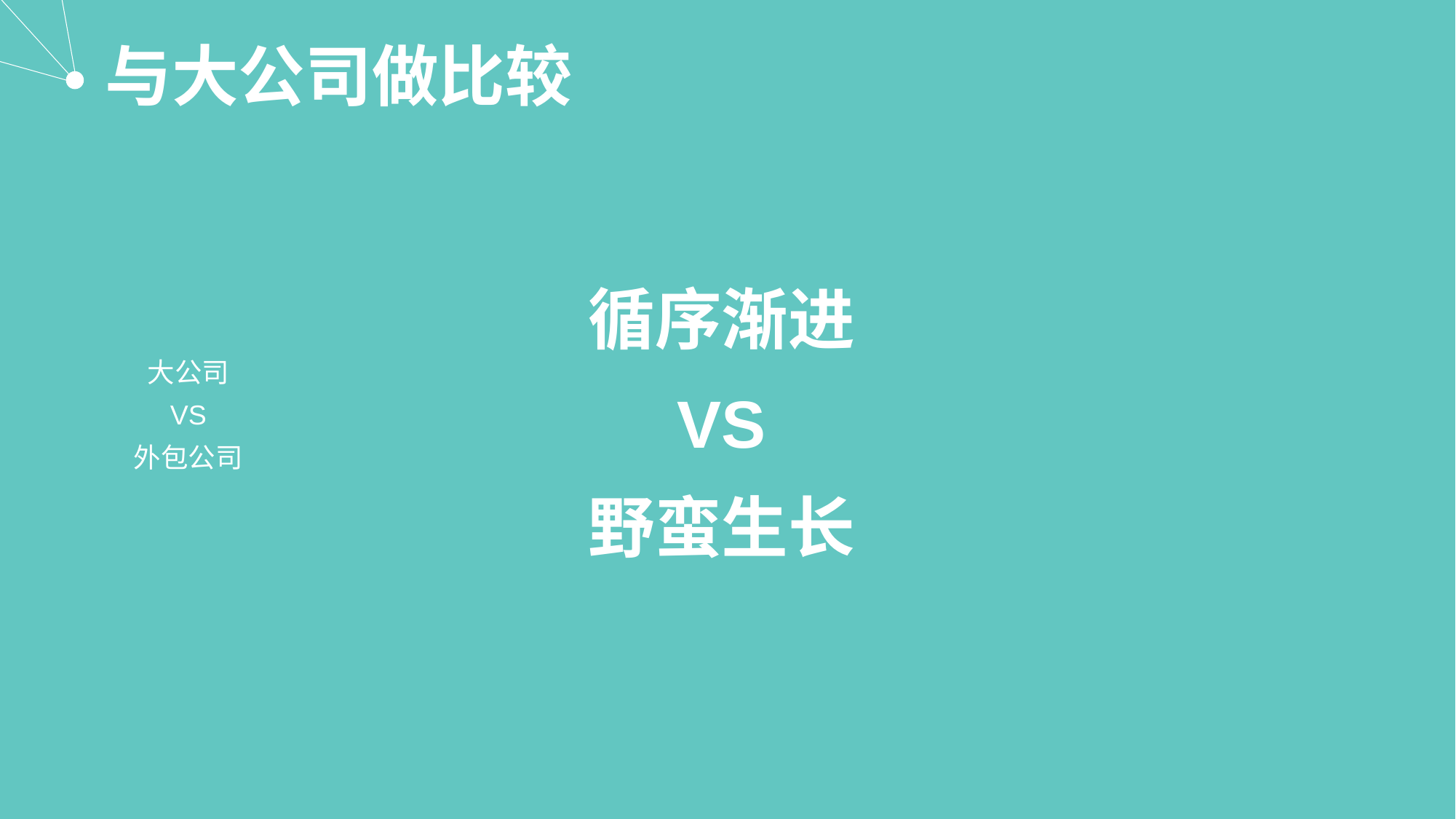

与大公司做比较
循序渐进
VS
野蛮生长
大公司
VS
外包公司